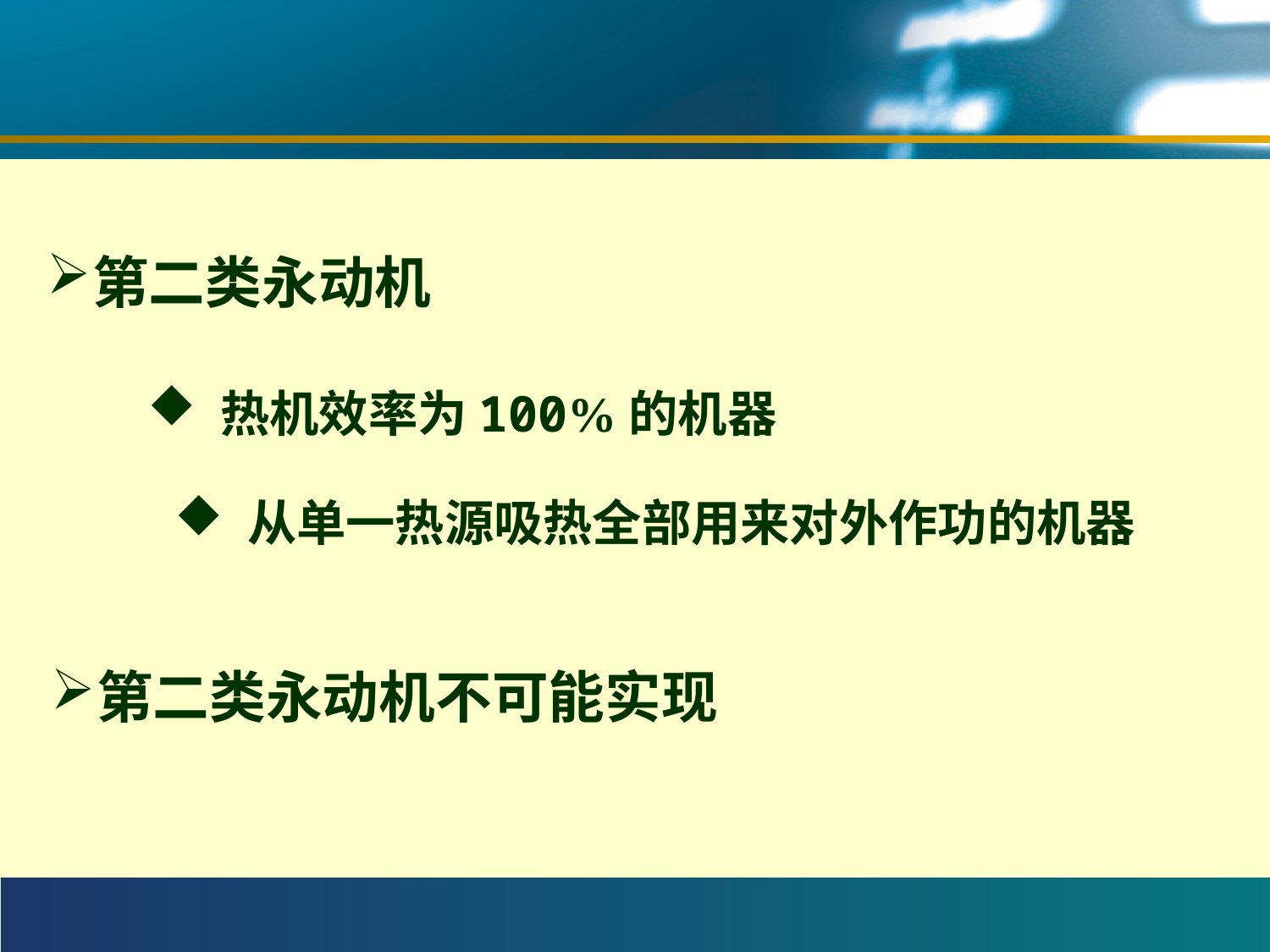

#
第二类永动机
 热机效率为100%的机器
 从单一热源吸热全部用来对外作功的机器
第二类永动机不可能实现